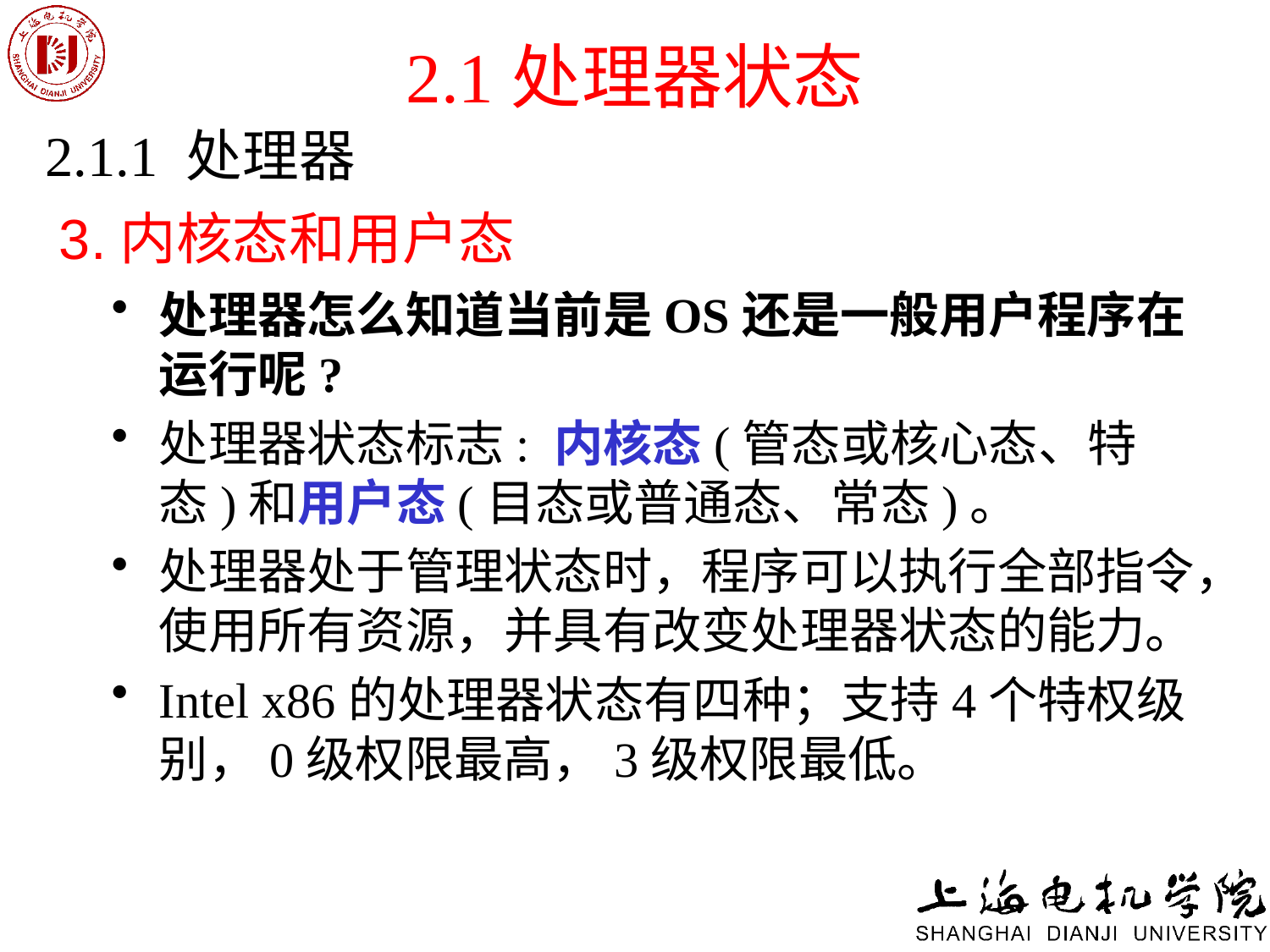

2.1处理器状态
2.1.1 处理器
3.内核态和用户态
处理器怎么知道当前是OS还是一般用户程序在运行呢?
处理器状态标志: 内核态(管态或核心态、特态)和用户态(目态或普通态、常态)。
处理器处于管理状态时，程序可以执行全部指令，使用所有资源，并具有改变处理器状态的能力。
Intel x86的处理器状态有四种；支持4个特权级别，0级权限最高，3级权限最低。